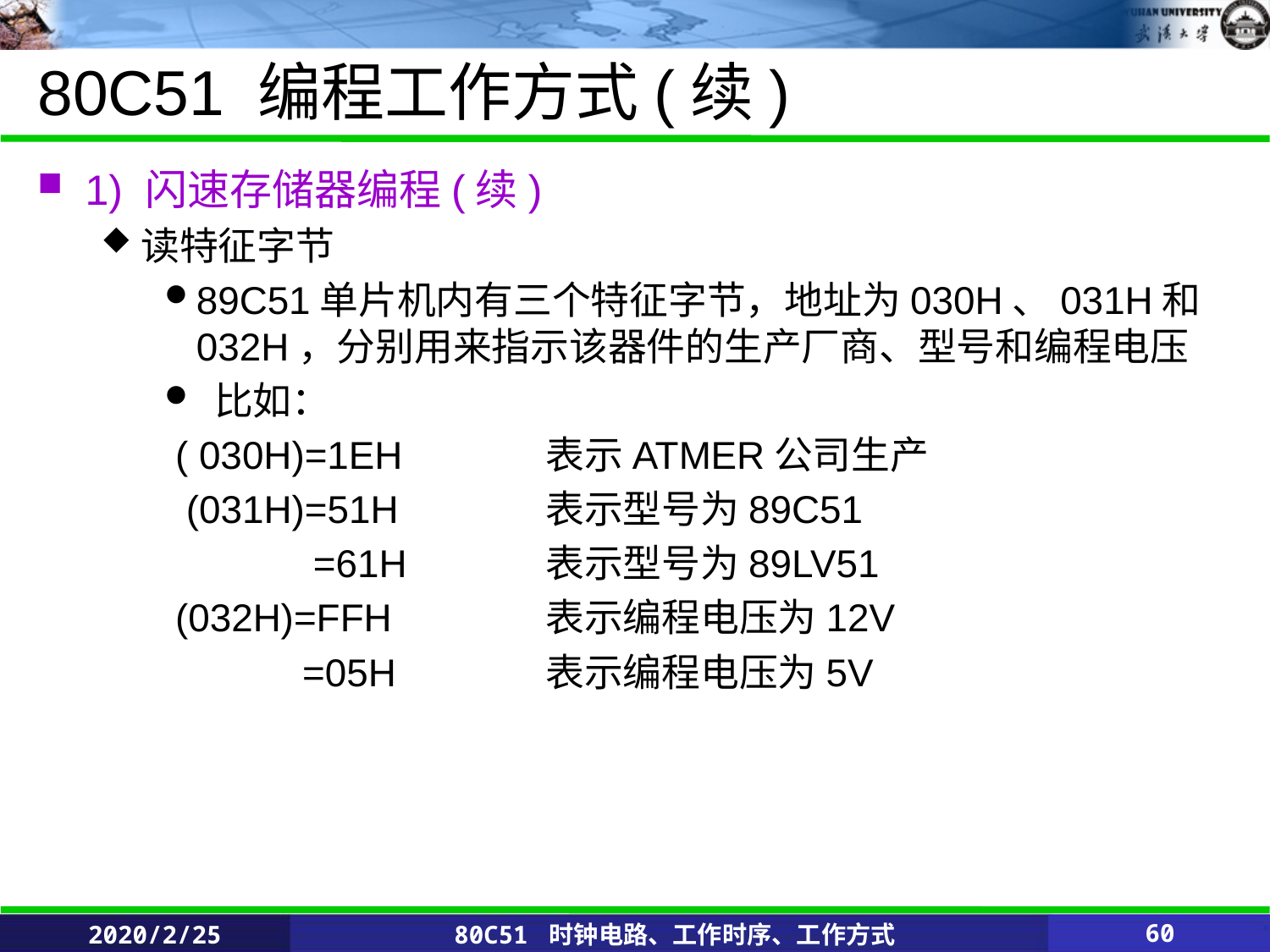

# 80C51 编程工作方式(续)
1) 闪速存储器编程(续)
读特征字节
89C51单片机内有三个特征字节，地址为030H、031H和032H，分别用来指示该器件的生产厂商、型号和编程电压
 比如：
 ( 030H)=1EH   	表示ATMER公司生产
  (031H)=51H		表示型号为89C51
	  =61H		表示型号为89LV51
 (032H)=FFH		表示编程电压为12V
	 =05H		表示编程电压为5V

2020/2/25
80C51 时钟电路、工作时序、工作方式
60